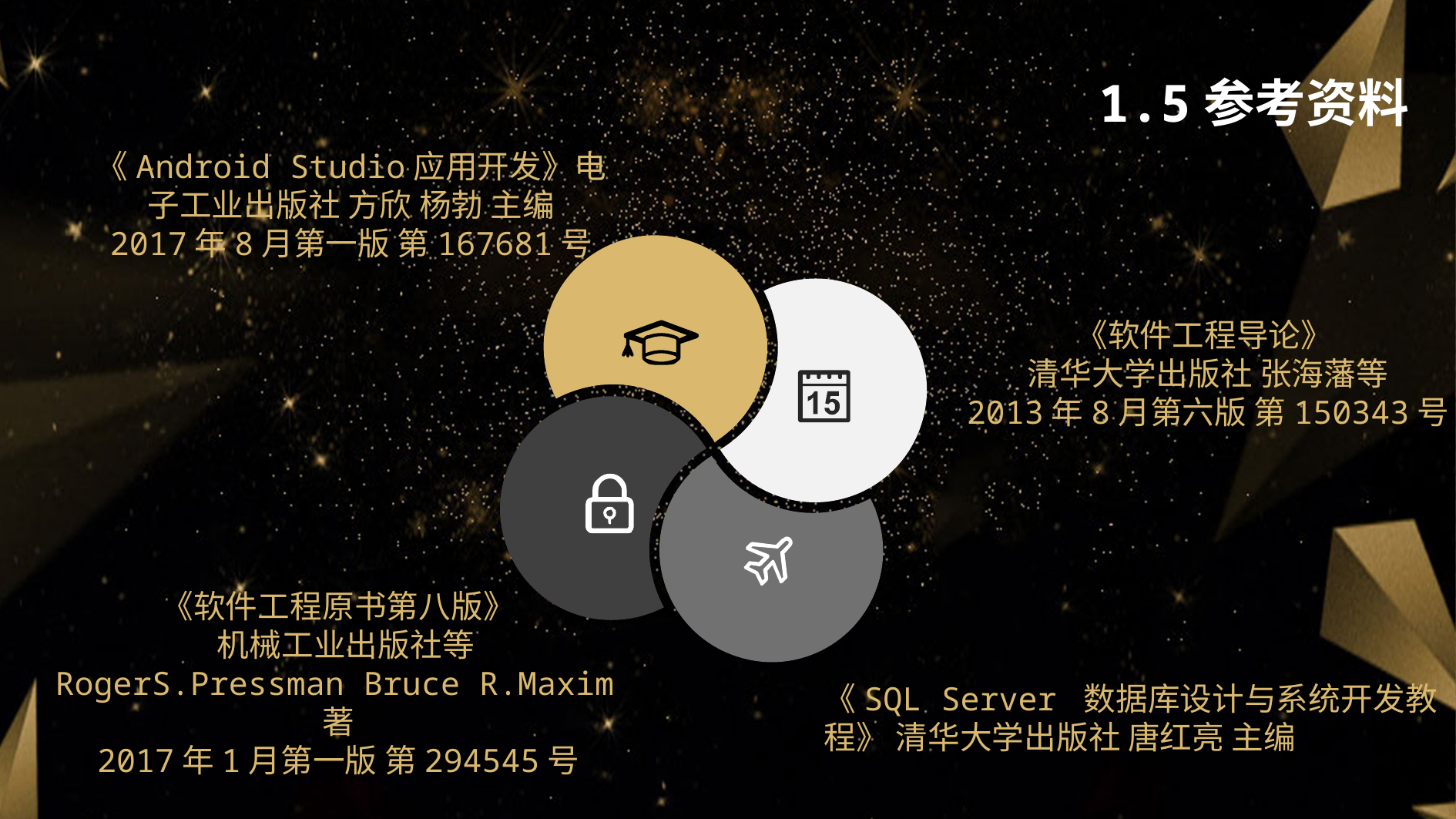

1.5参考资料
《Android Studio应用开发》电子工业出版社 方欣 杨勃 主编
2017年8月第一版 第167681号

《软件工程导论》
清华大学出版社 张海藩等
2013年8月第六版 第150343号

《软件工程原书第八版》
 机械工业出版社等
RogerS.Pressman Bruce R.Maxim著
2017年1月第一版 第294545号
《SQL Server 数据库设计与系统开发教程》 清华大学出版社 唐红亮 主编